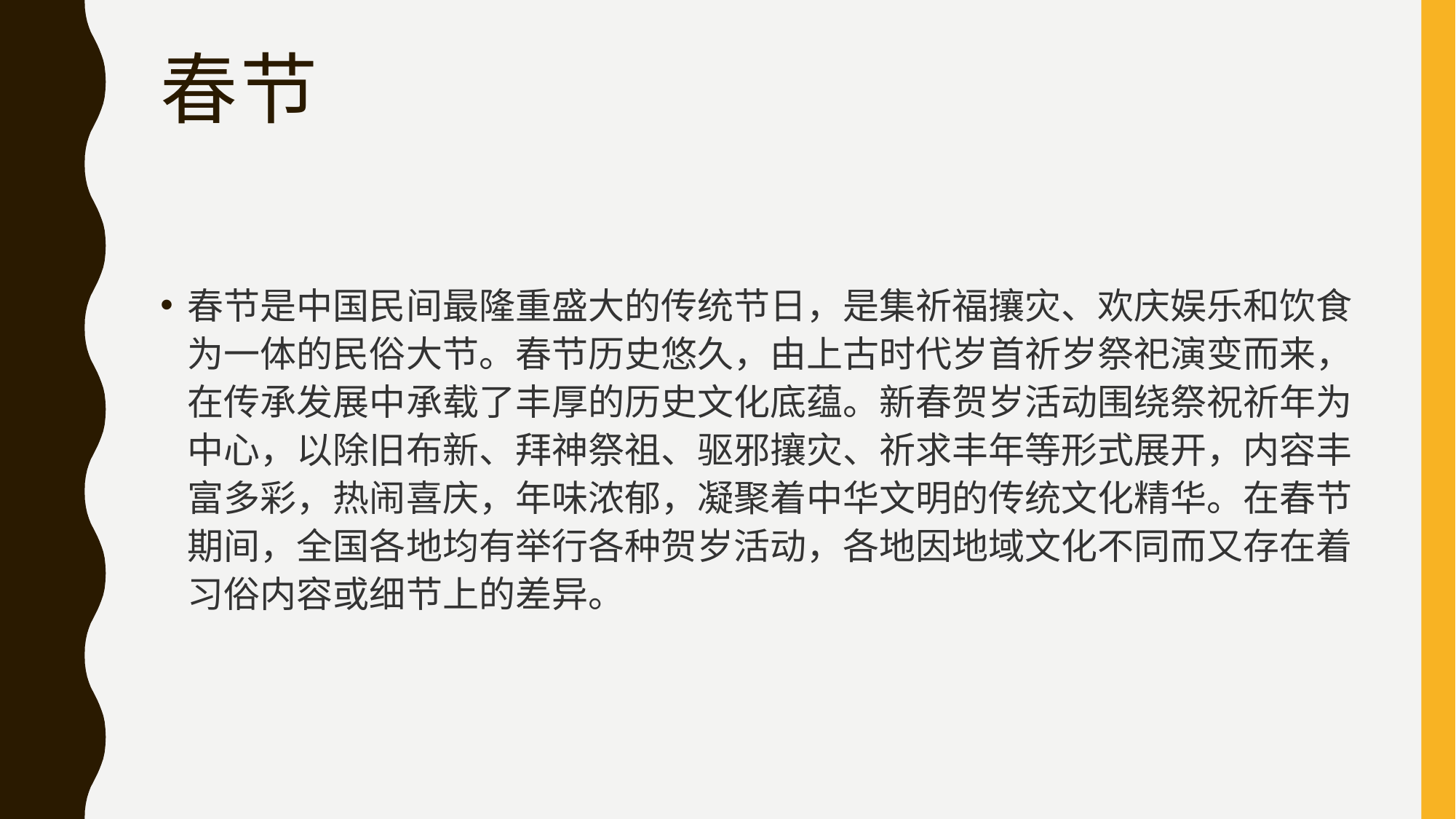

# 春节
春节是中国民间最隆重盛大的传统节日，是集祈福攘灾、欢庆娱乐和饮食为一体的民俗大节。春节历史悠久，由上古时代岁首祈岁祭祀演变而来，在传承发展中承载了丰厚的历史文化底蕴。新春贺岁活动围绕祭祝祈年为中心，以除旧布新、拜神祭祖、驱邪攘灾、祈求丰年等形式展开，内容丰富多彩，热闹喜庆，年味浓郁，凝聚着中华文明的传统文化精华。在春节期间，全国各地均有举行各种贺岁活动，各地因地域文化不同而又存在着习俗内容或细节上的差异。